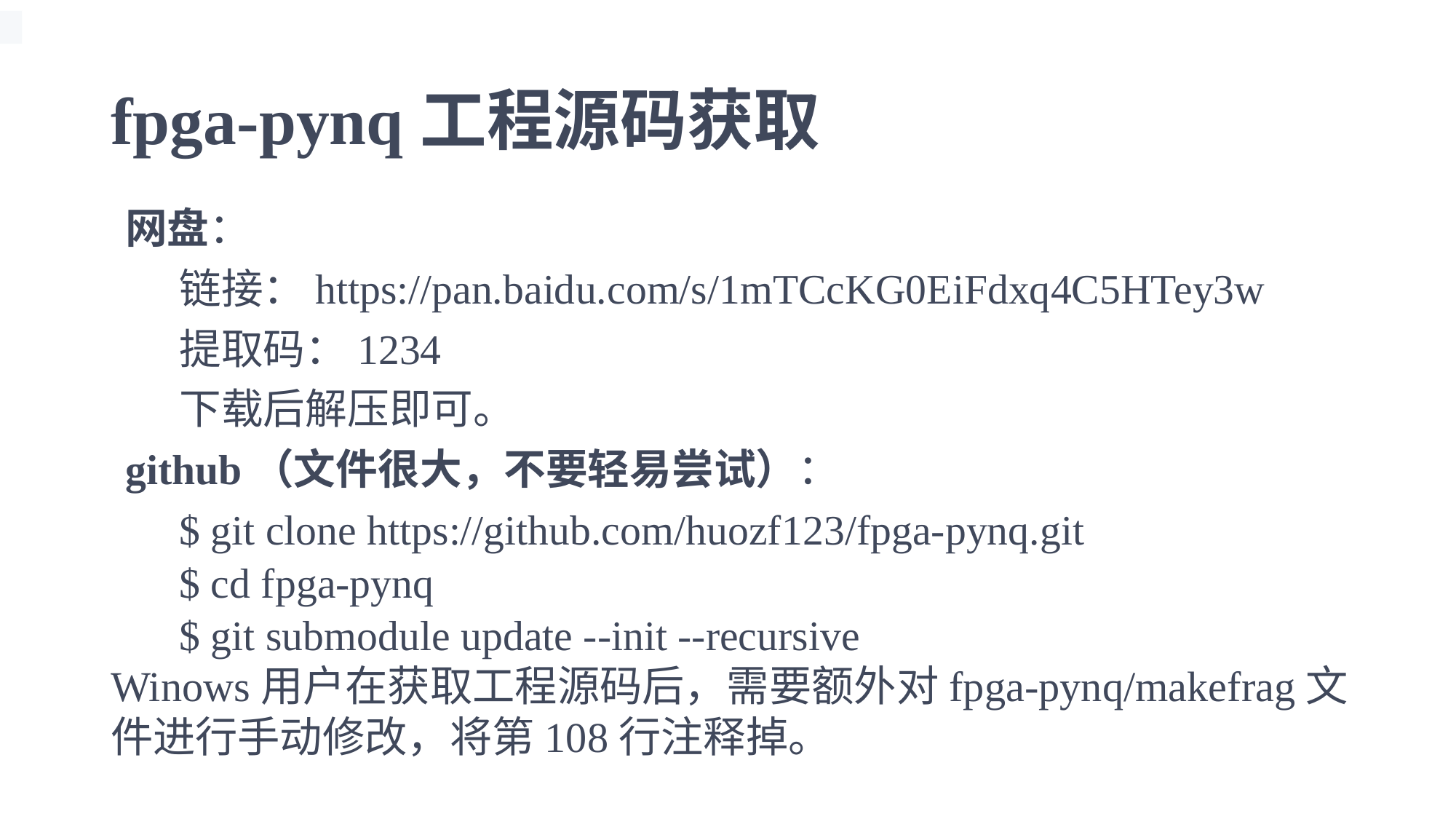

# fpga-pynq工程源码获取
网盘：
	链接：https://pan.baidu.com/s/1mTCcKG0EiFdxq4C5HTey3w
	提取码：1234
	下载后解压即可。
github（文件很大，不要轻易尝试）：
	$ git clone https://github.com/huozf123/fpga-pynq.git
$ cd fpga-pynq
$ git submodule update --init --recursive

Winows用户在获取工程源码后，需要额外对fpga-pynq/makefrag文件进行手动修改，将第108行注释掉。